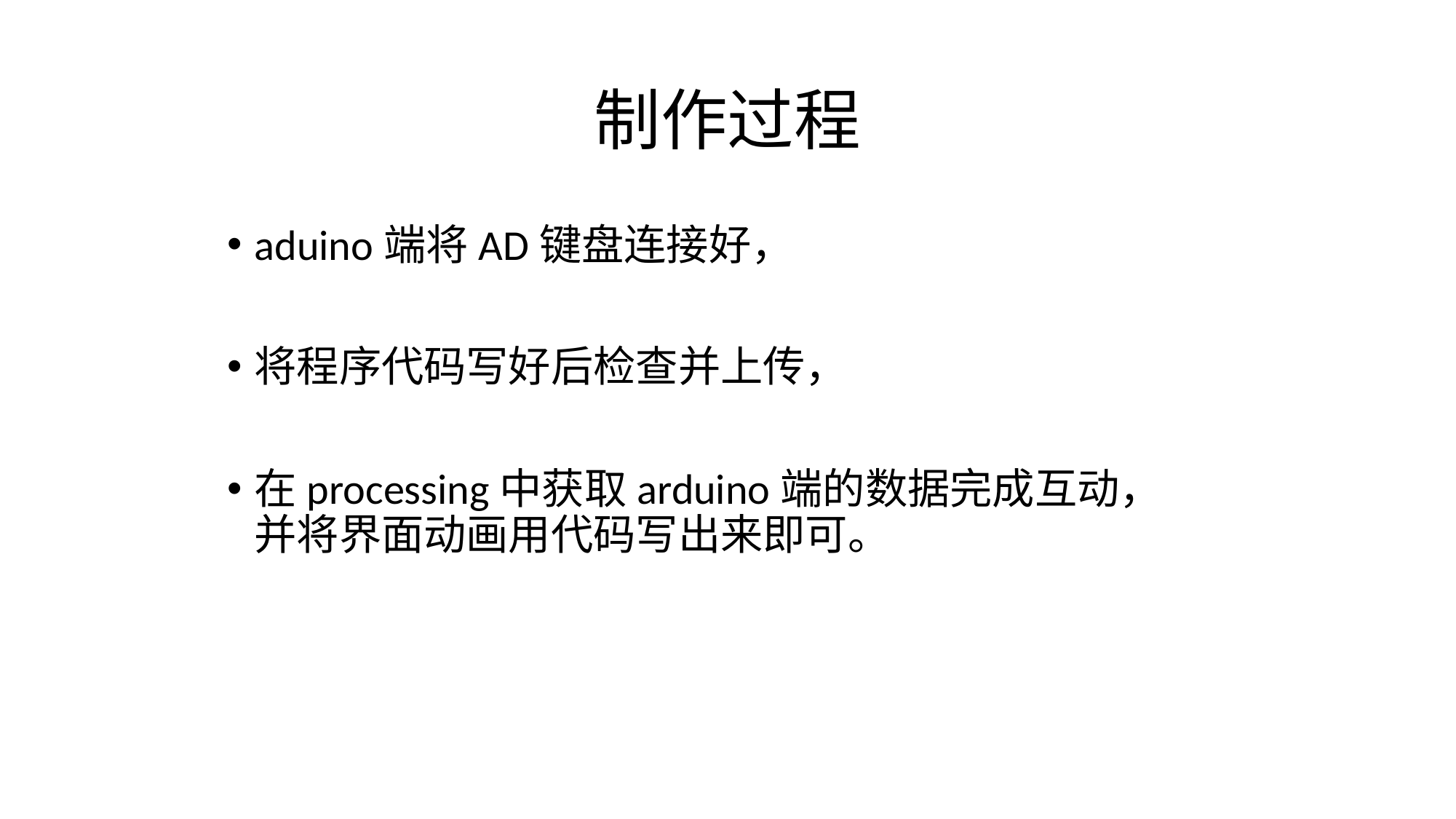

# 制作过程
aduino端将AD键盘连接好，

将程序代码写好后检查并上传，

在processing中获取arduino端的数据完成互动，并将界面动画用代码写出来即可。